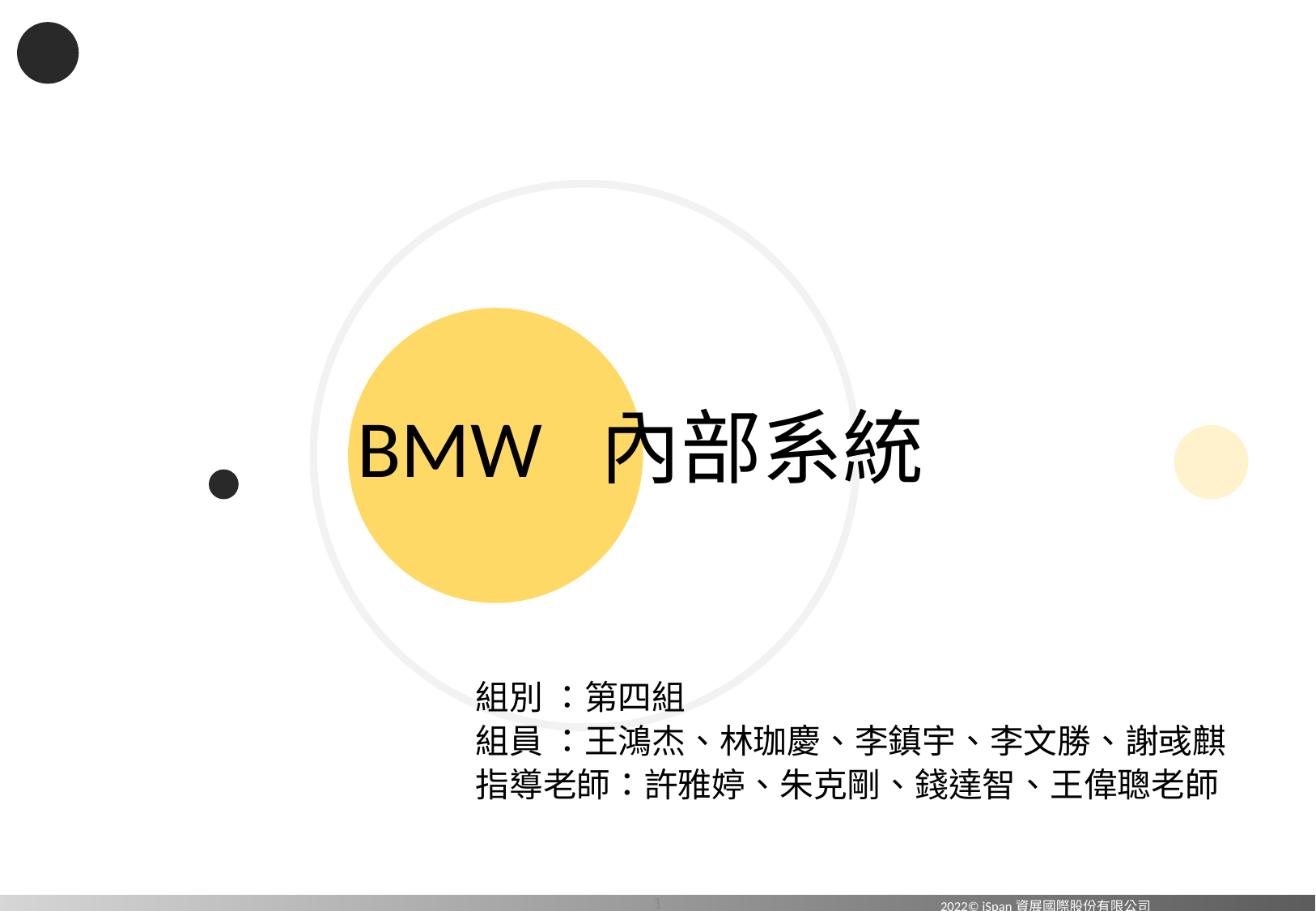

BMW	內部系統

組別 ：第四組
組員 ：王鴻杰、林珈慶、李鎮宇、李文勝、謝彧麒
指導老師：許雅婷、朱克剛、錢達智、王偉聰老師
1